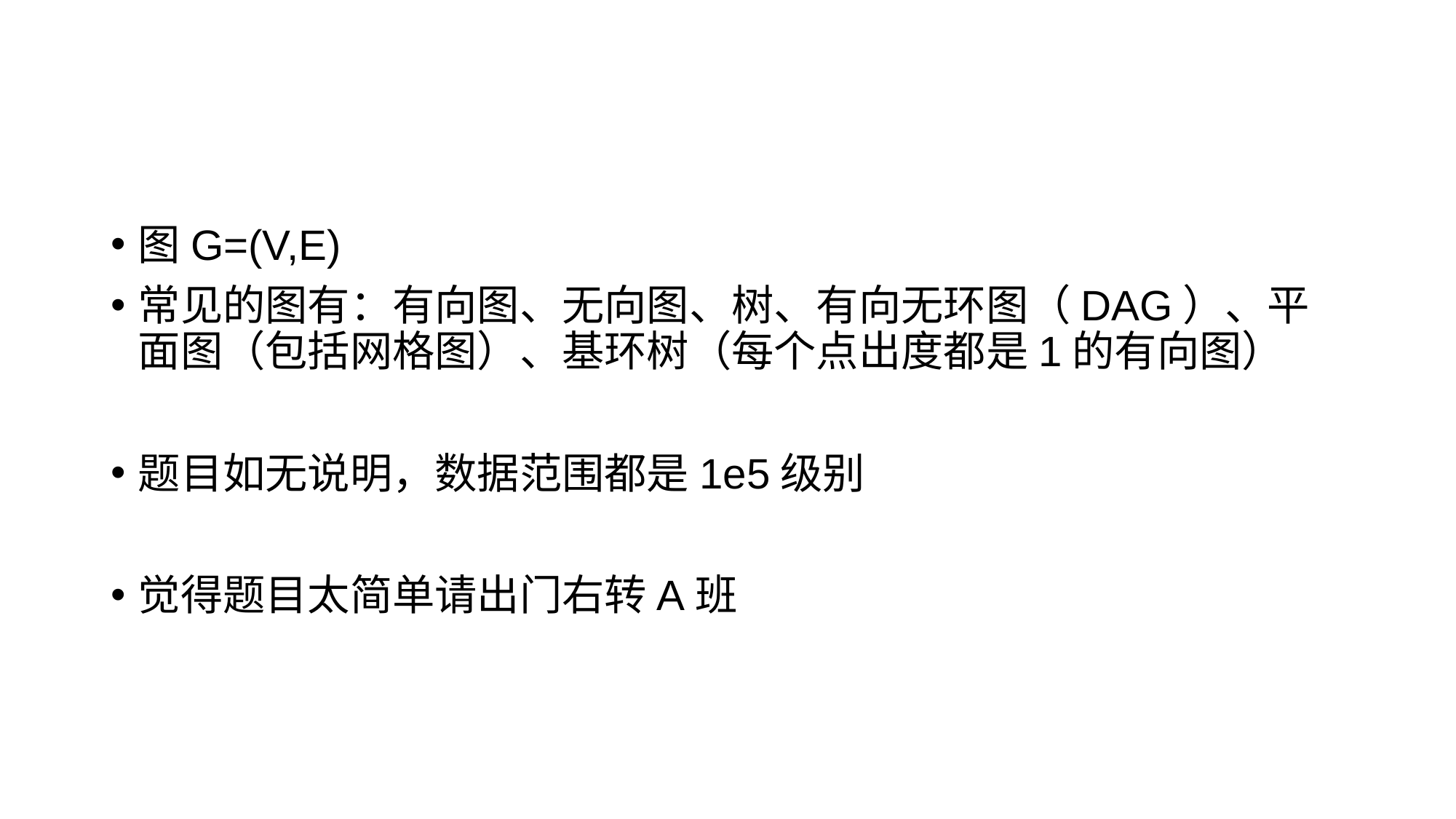

#
图G=(V,E)
常见的图有：有向图、无向图、树、有向无环图（DAG）、平面图（包括网格图）、基环树（每个点出度都是1的有向图）

题目如无说明，数据范围都是1e5级别

觉得题目太简单请出门右转A班